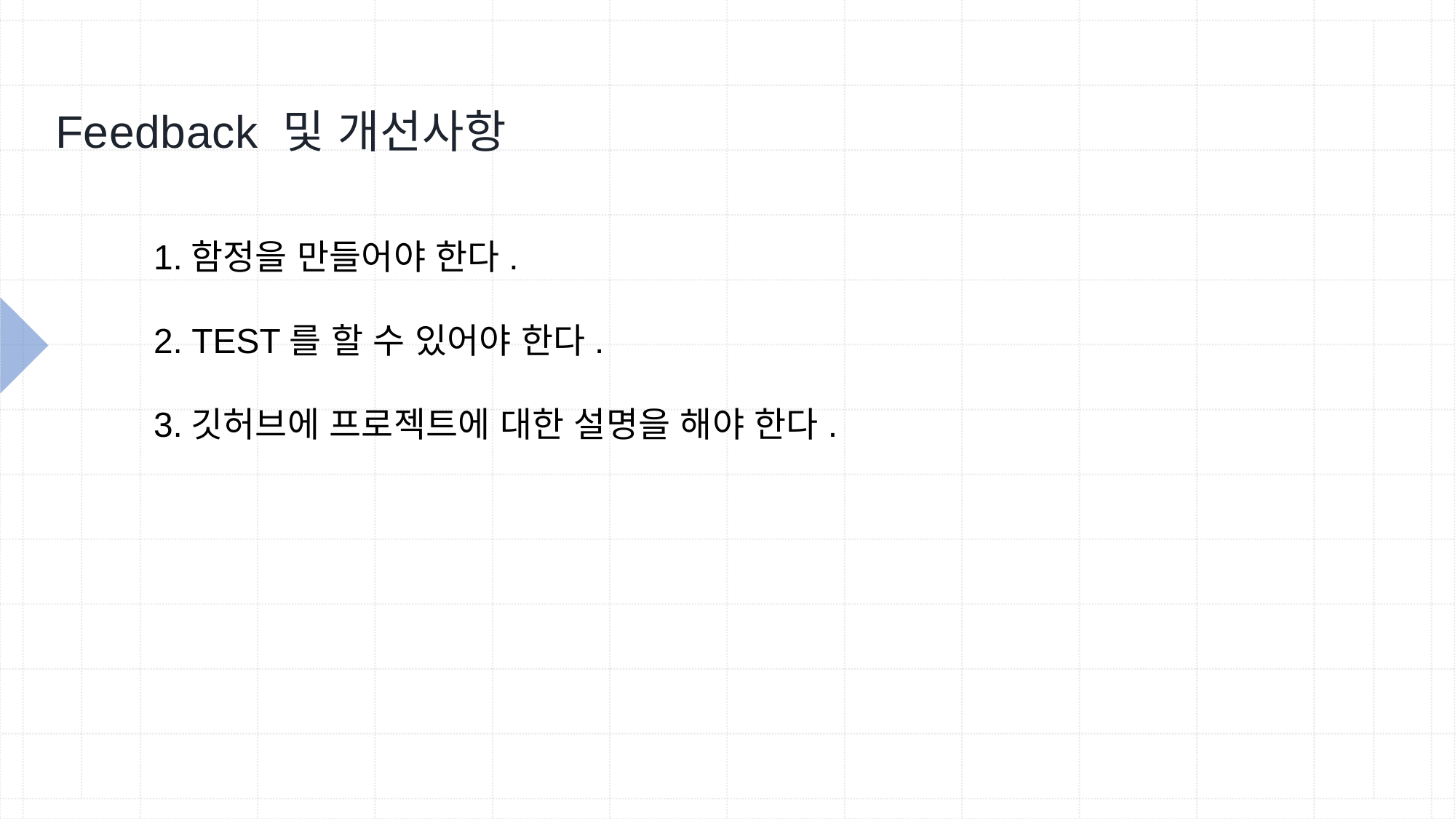

Feedback 및 개선사항
1.함정을 만들어야 한다.

2. TEST를 할 수 있어야 한다.

3.깃허브에 프로젝트에 대한 설명을 해야 한다.